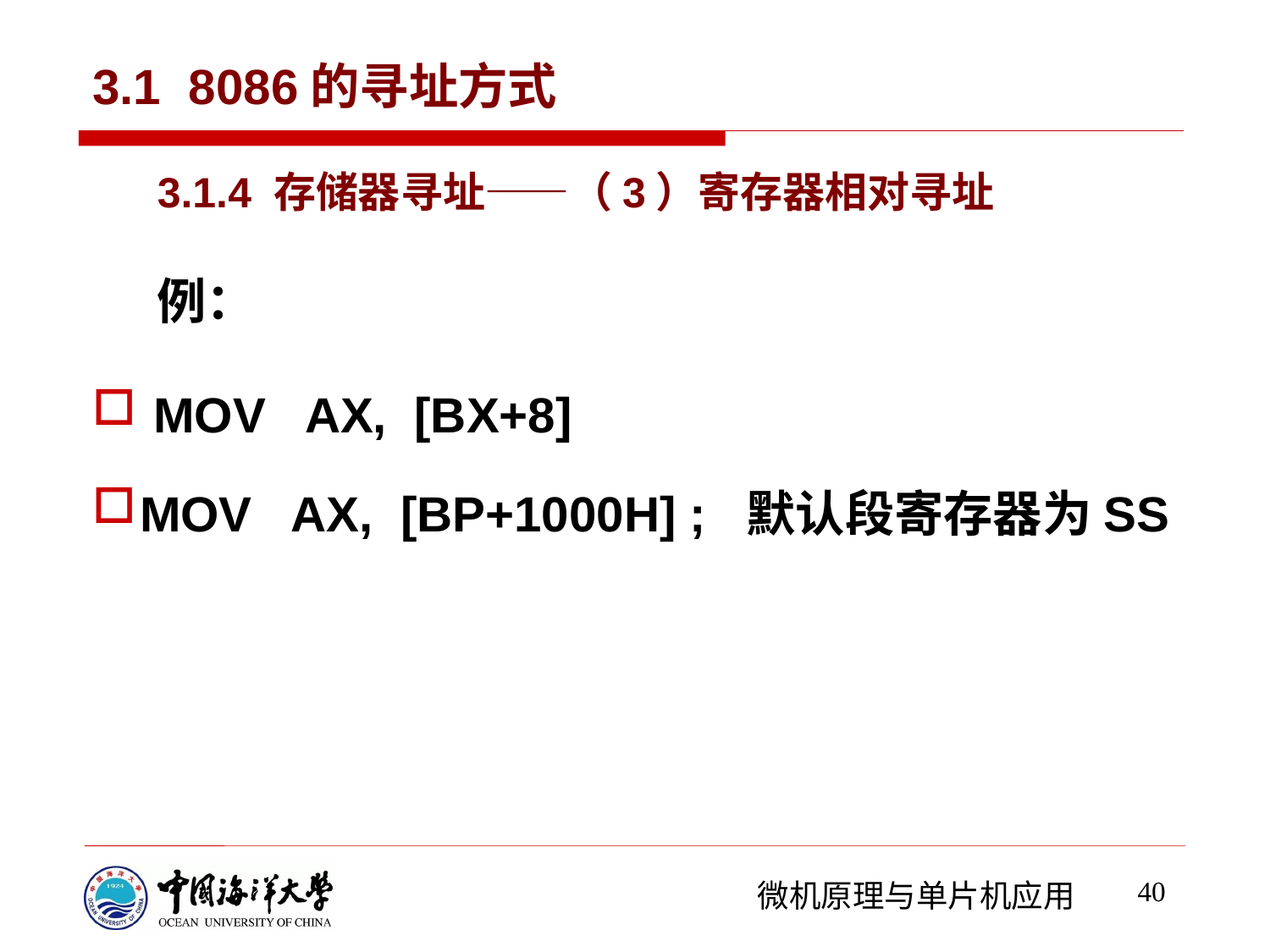

# 3.1  8086的寻址方式
3.1.4 存储器寻址——（3）寄存器相对寻址
例：
 MOV   AX,  [BX+8]
MOV   AX,  [BP+1000H] ;  默认段寄存器为SS

40